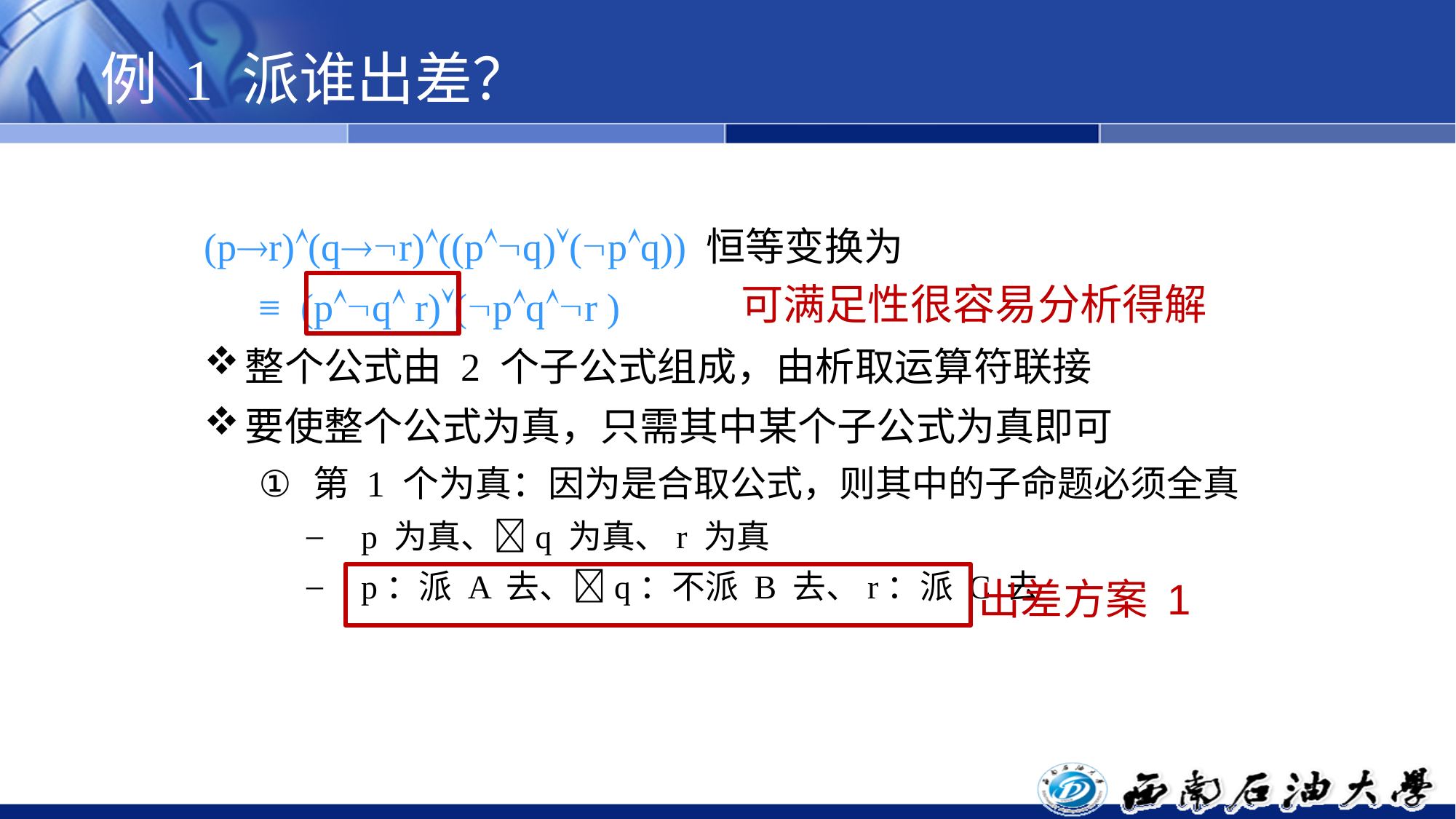

# 例 1 派谁出差？
(p→r)∧(q→¬r)∧((p∧¬q)∨(¬p∧q)) 恒等变换为
≡  (p∧¬q∧ r)∨(¬p∧q∧¬r )
整个公式由 2 个子公式组成，由析取运算符联接
要使整个公式为真，只需其中某个子公式为真即可
第 1 个为真：因为是合取公式，则其中的子命题必须全真
p 为真、¬q 为真、r 为真
p：派 A 去、¬q：不派 B 去、r：派 C 去
可满足性很容易分析得解

出差方案 1